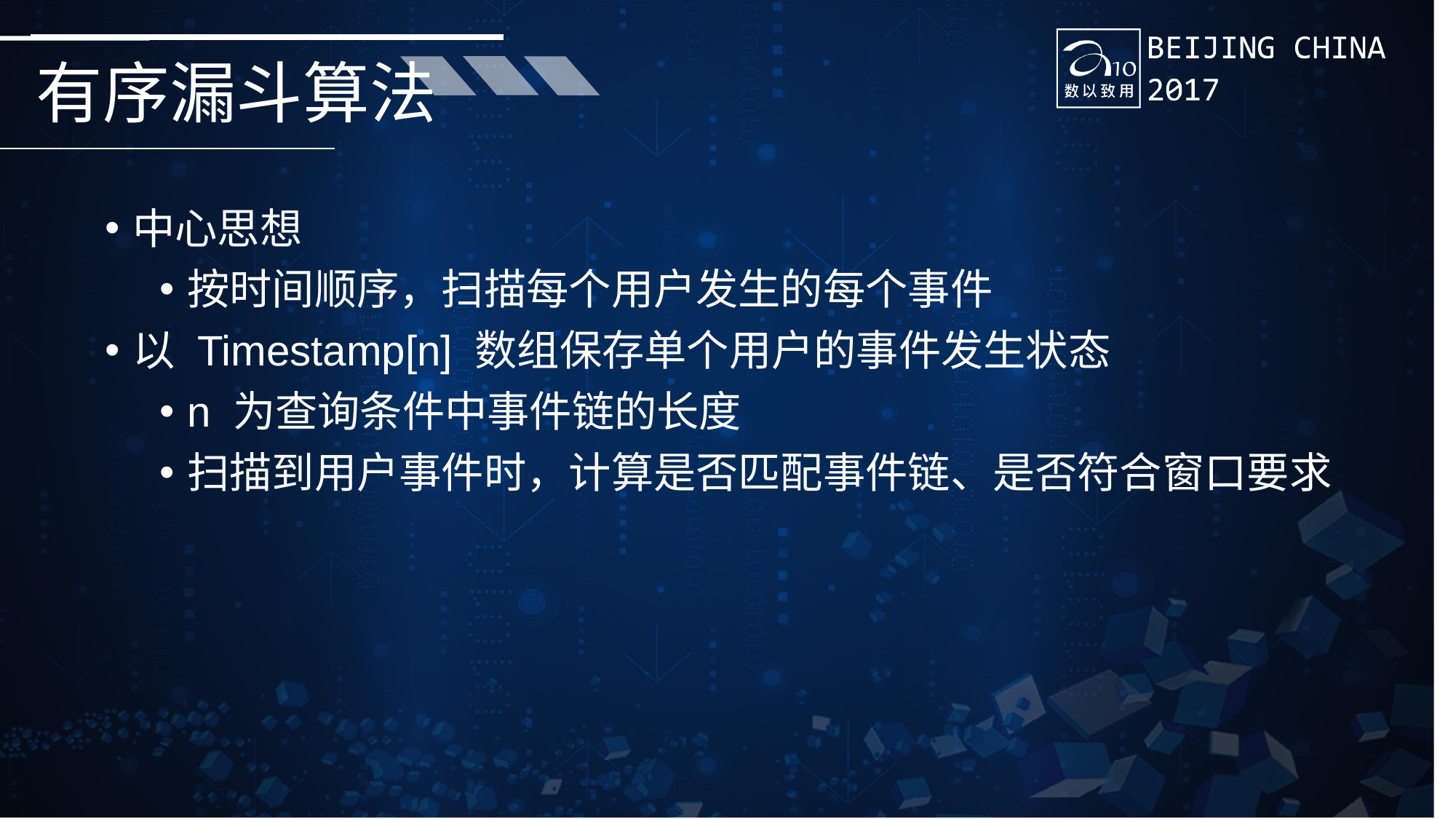

# 有序漏斗算法
中心思想
按时间顺序，扫描每个用户发生的每个事件
以 Timestamp[n] 数组保存单个用户的事件发生状态
n 为查询条件中事件链的长度
扫描到用户事件时，计算是否匹配事件链、是否符合窗口要求